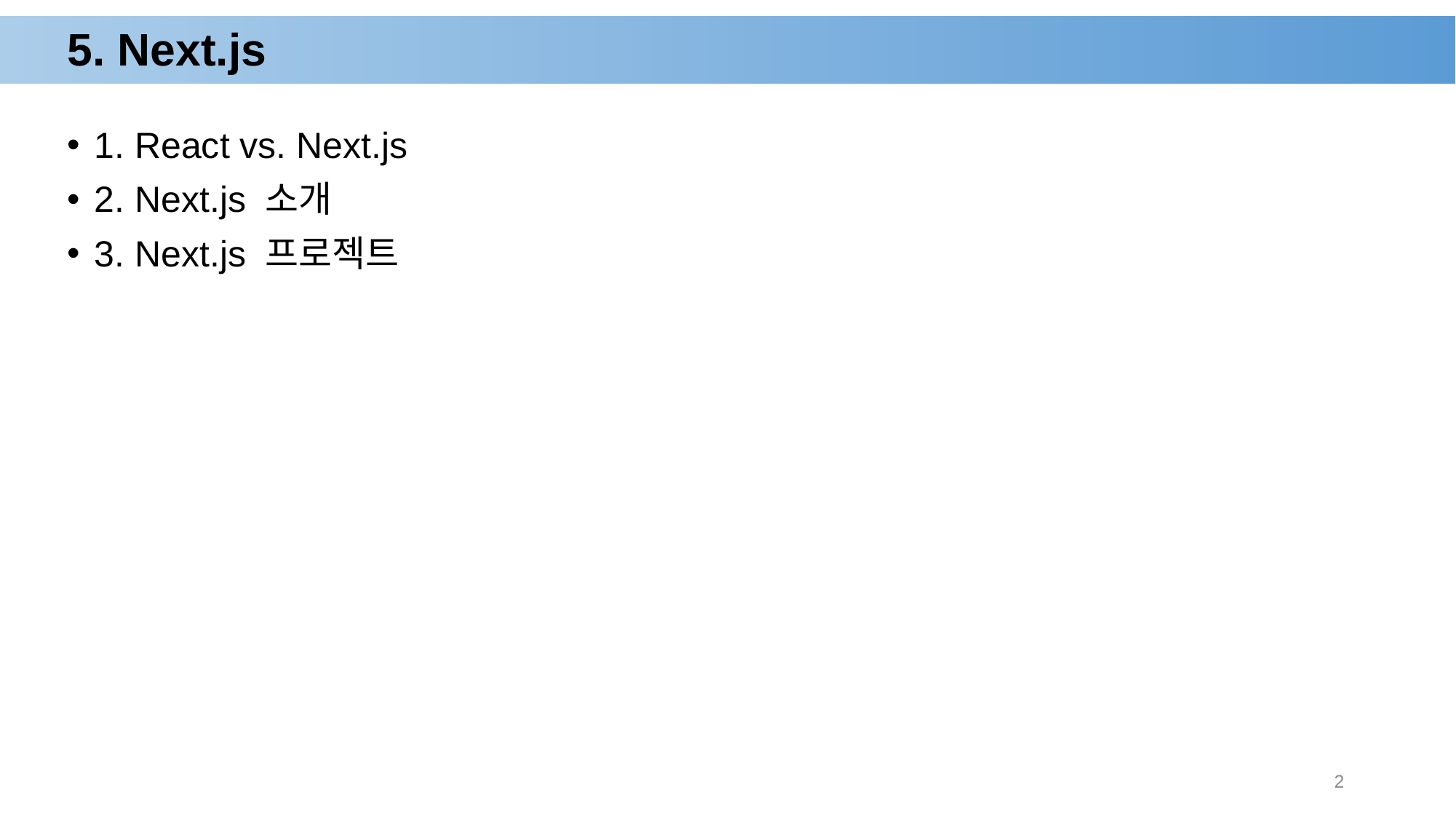

# 5. Next.js
1. React vs. Next.js
2. Next.js 소개
3. Next.js 프로젝트

2